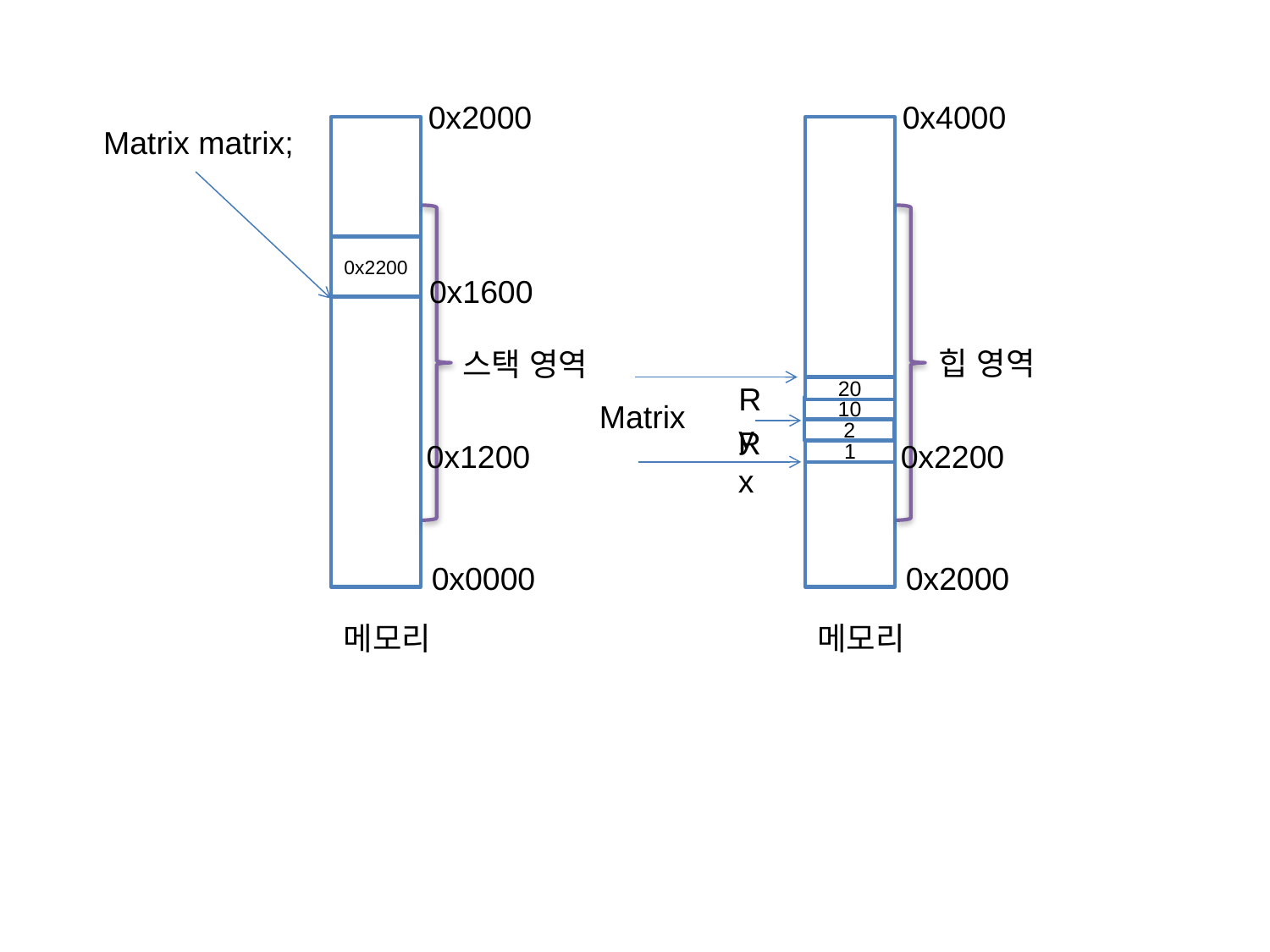

0x2000
Matrix matrix;

0x2200
0x1600

0x1200
0x0000
메모리
0x4000

Rx
0x2200
1
0x2000
메모리
힙 영역
스택 영역
Ry
20
Matrix
10
2